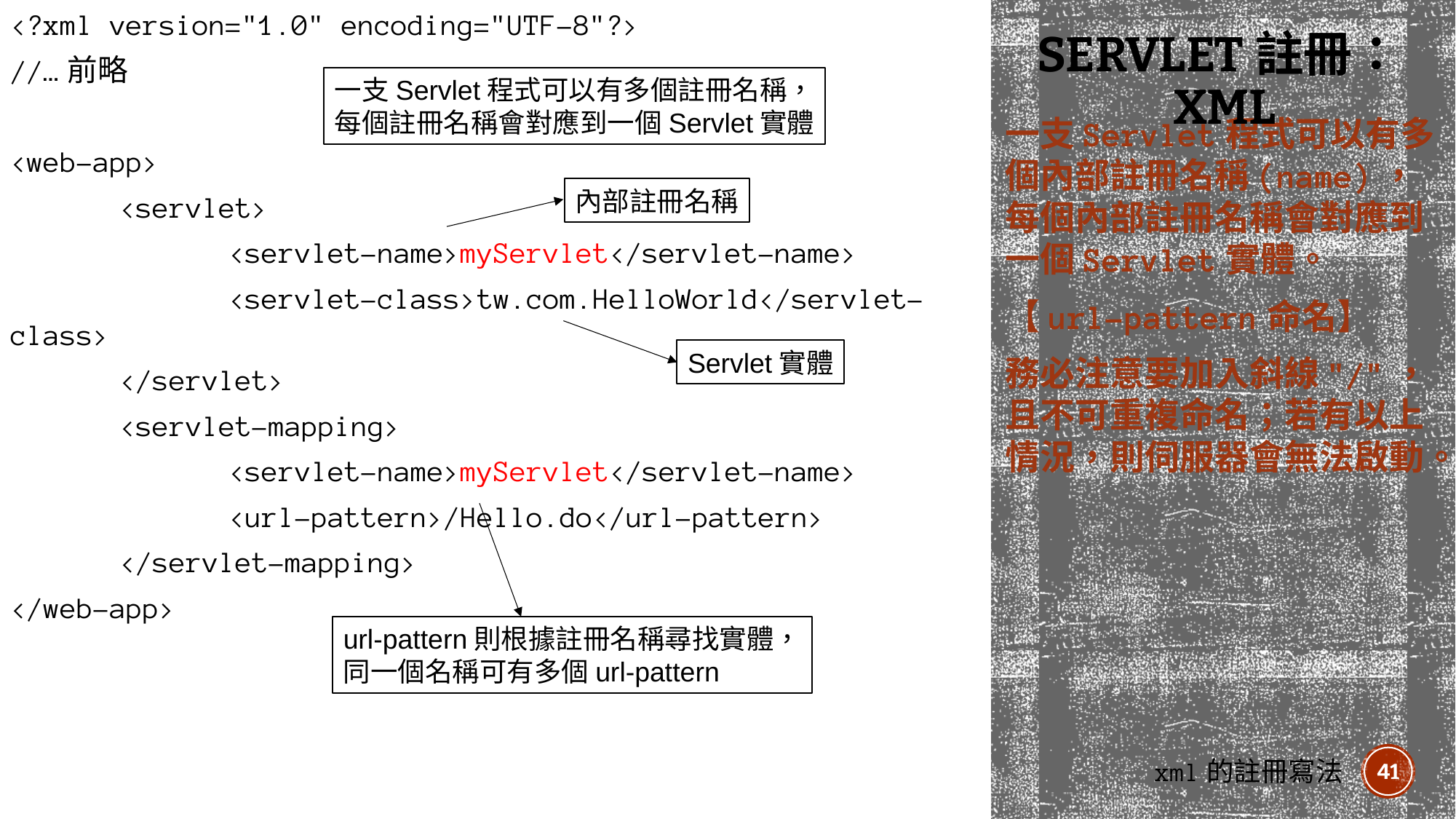

<?xml version="1.0" encoding="UTF-8"?>
//…前略

<web-app>
	<servlet>
		<servlet-name>myServlet</servlet-name>
		<servlet-class>tw.com.HelloWorld</servlet-class>
	</servlet>
	<servlet-mapping>
		<servlet-name>myServlet</servlet-name>
		<url-pattern>/Hello.do</url-pattern>
	</servlet-mapping>
</web-app>
SERVLET註冊：XML
一支Servlet程式可以有多個註冊名稱，
每個註冊名稱會對應到一個Servlet實體
一支Servlet程式可以有多個內部註冊名稱(name)，每個內部註冊名稱會對應到一個Servlet實體。
【url-pattern命名】
務必注意要加入斜線"/"，且不可重複命名；若有以上情況，則伺服器會無法啟動。

內部註冊名稱
Servlet實體
url-pattern則根據註冊名稱尋找實體，
同一個名稱可有多個url-pattern
xml的註冊寫法
41